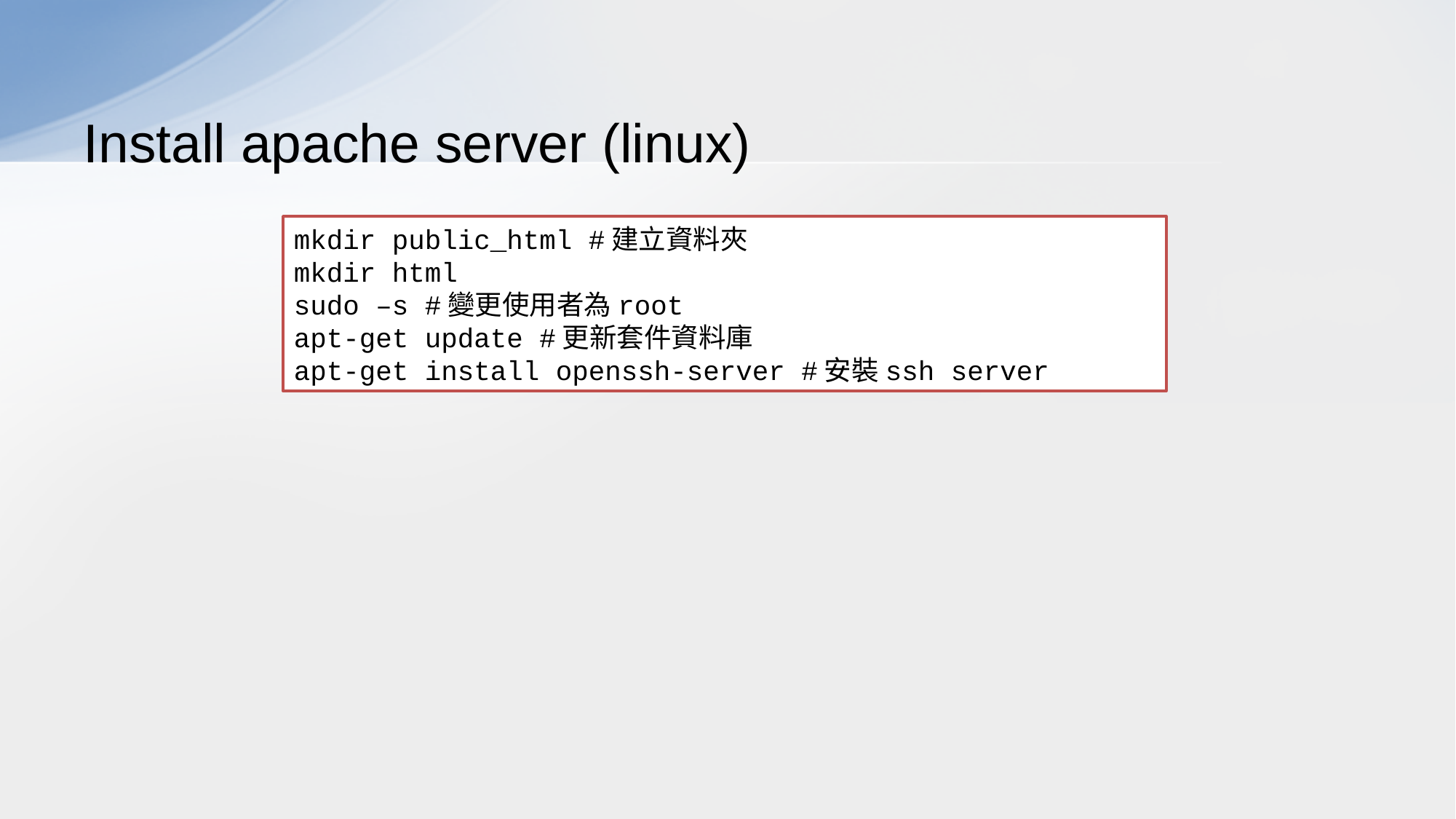

# Install apache server (linux)

mkdir public_html #建立資料夾
mkdir html
sudo –s #變更使用者為root
apt-get update #更新套件資料庫
apt-get install openssh-server #安裝ssh server